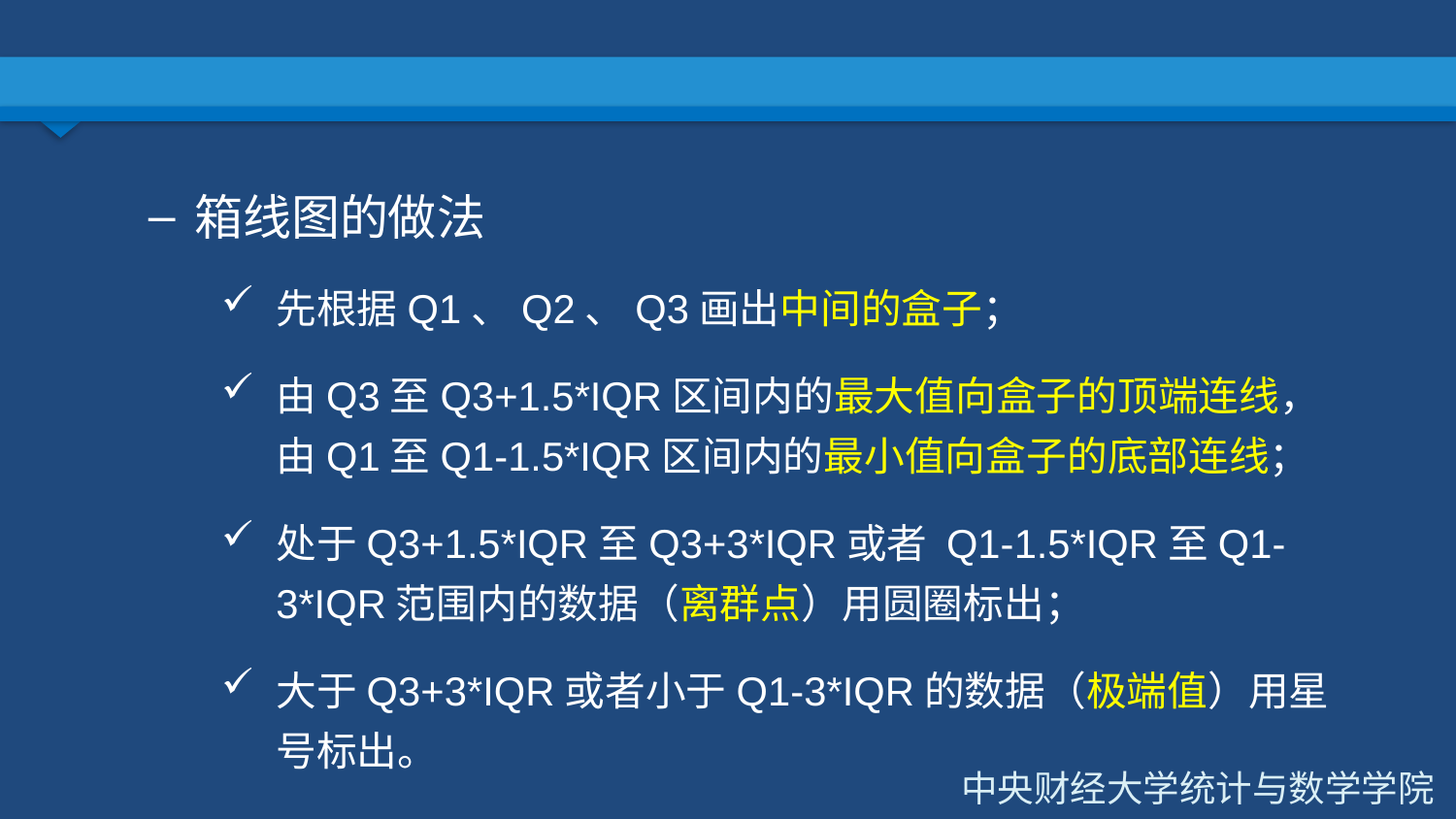

#
箱线图的做法
先根据Q1、Q2、Q3画出中间的盒子；
由Q3至Q3+1.5*IQR区间内的最大值向盒子的顶端连线，由Q1至Q1-1.5*IQR区间内的最小值向盒子的底部连线；
处于Q3+1.5*IQR至Q3+3*IQR或者 Q1-1.5*IQR至Q1-3*IQR范围内的数据（离群点）用圆圈标出；
大于Q3+3*IQR或者小于Q1-3*IQR的数据（极端值）用星号标出。